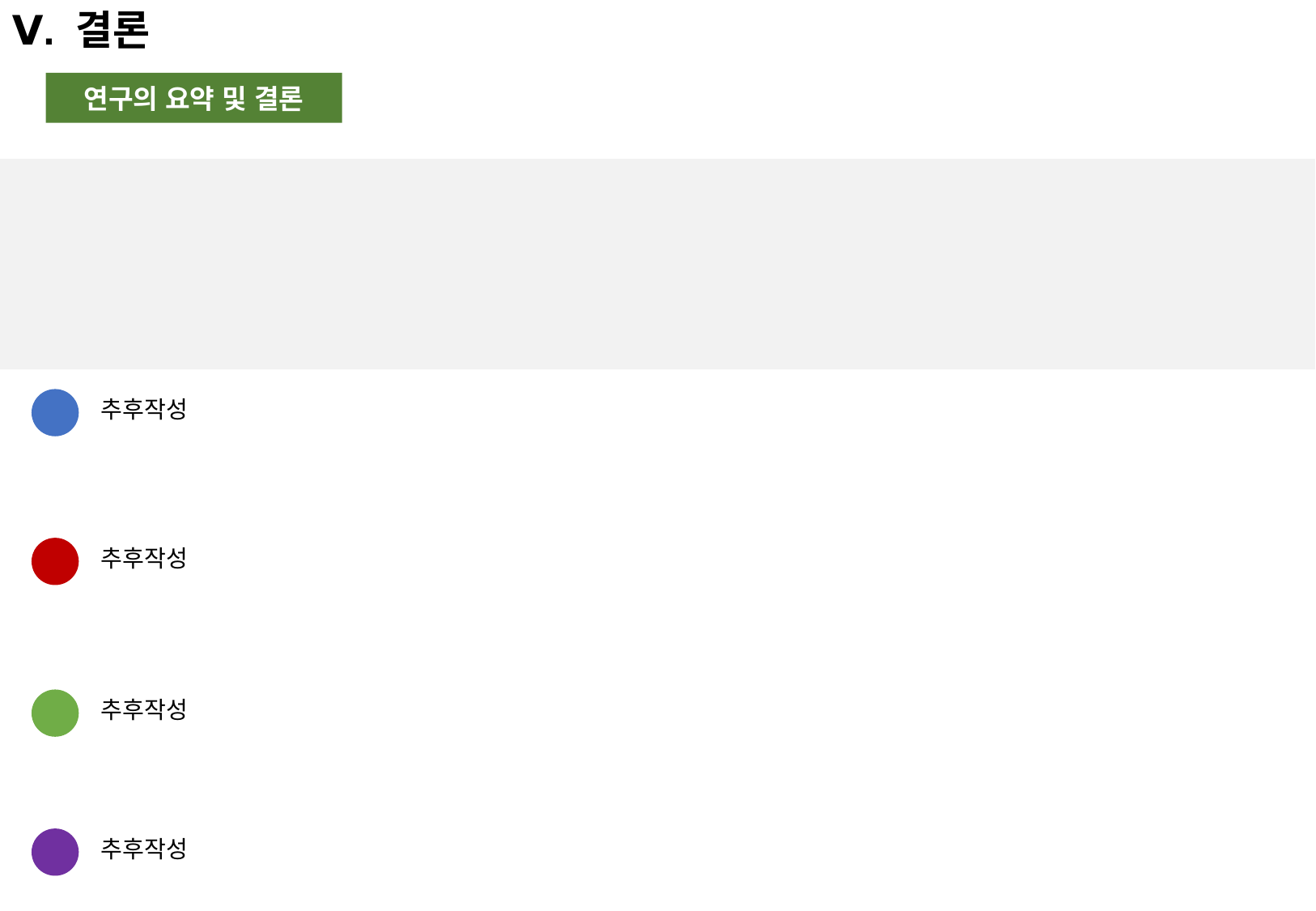

Ⅴ. 결론
연구의 요약 및 결론

추후작성

추후작성

추후작성

추후작성